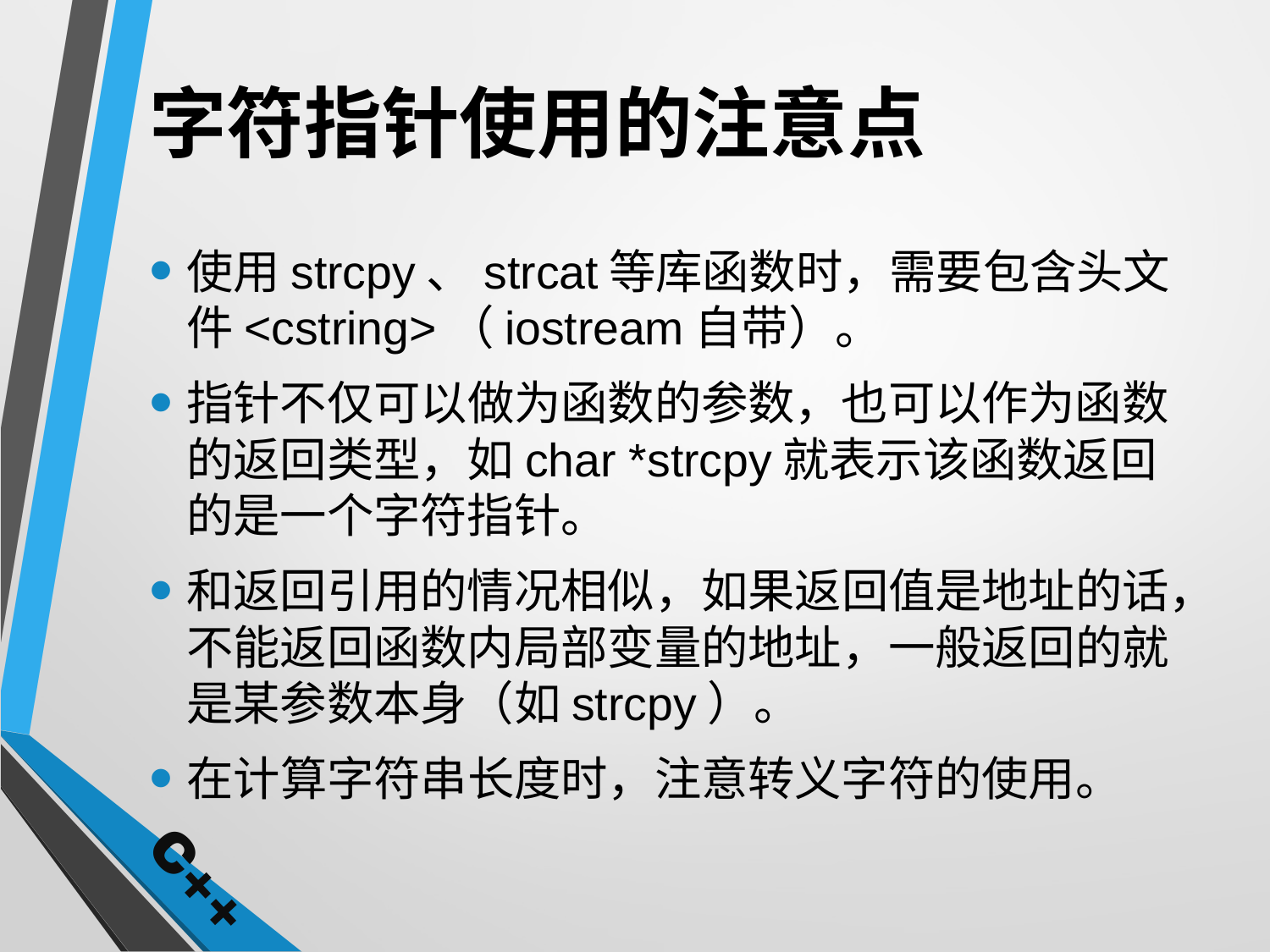

# 字符指针使用的注意点
使用strcpy、strcat等库函数时，需要包含头文件<cstring>（iostream自带）。
指针不仅可以做为函数的参数，也可以作为函数的返回类型，如char *strcpy就表示该函数返回的是一个字符指针。
和返回引用的情况相似，如果返回值是地址的话，不能返回函数内局部变量的地址，一般返回的就是某参数本身（如strcpy）。
在计算字符串长度时，注意转义字符的使用。